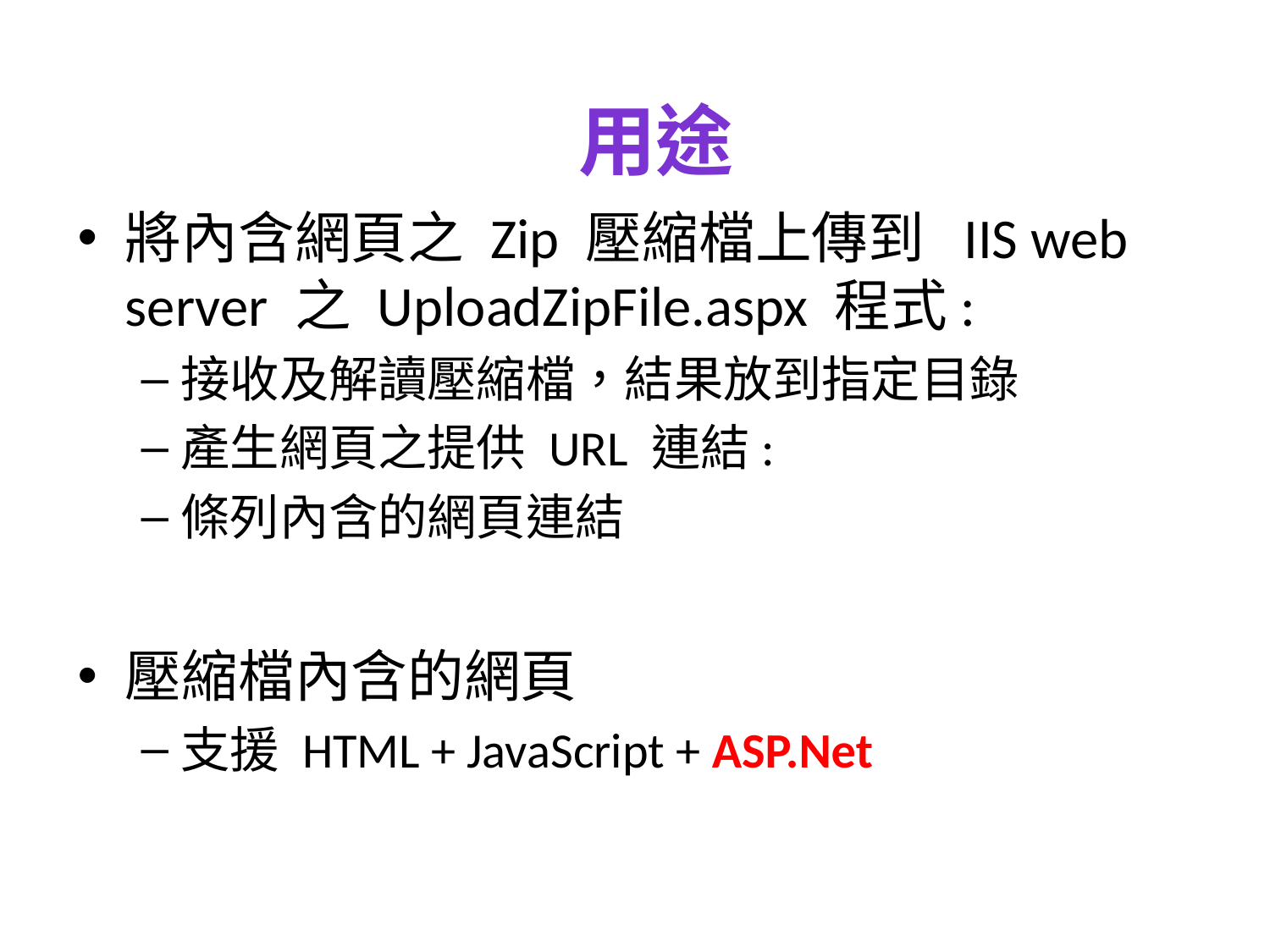

用途
將內含網頁之 Zip 壓縮檔上傳到  IIS web server 之 UploadZipFile.aspx 程式:
接收及解讀壓縮檔，結果放到指定目錄
產生網頁之提供 URL 連結:
條列內含的網頁連結

壓縮檔內含的網頁
支援 HTML + JavaScript + ASP.Net